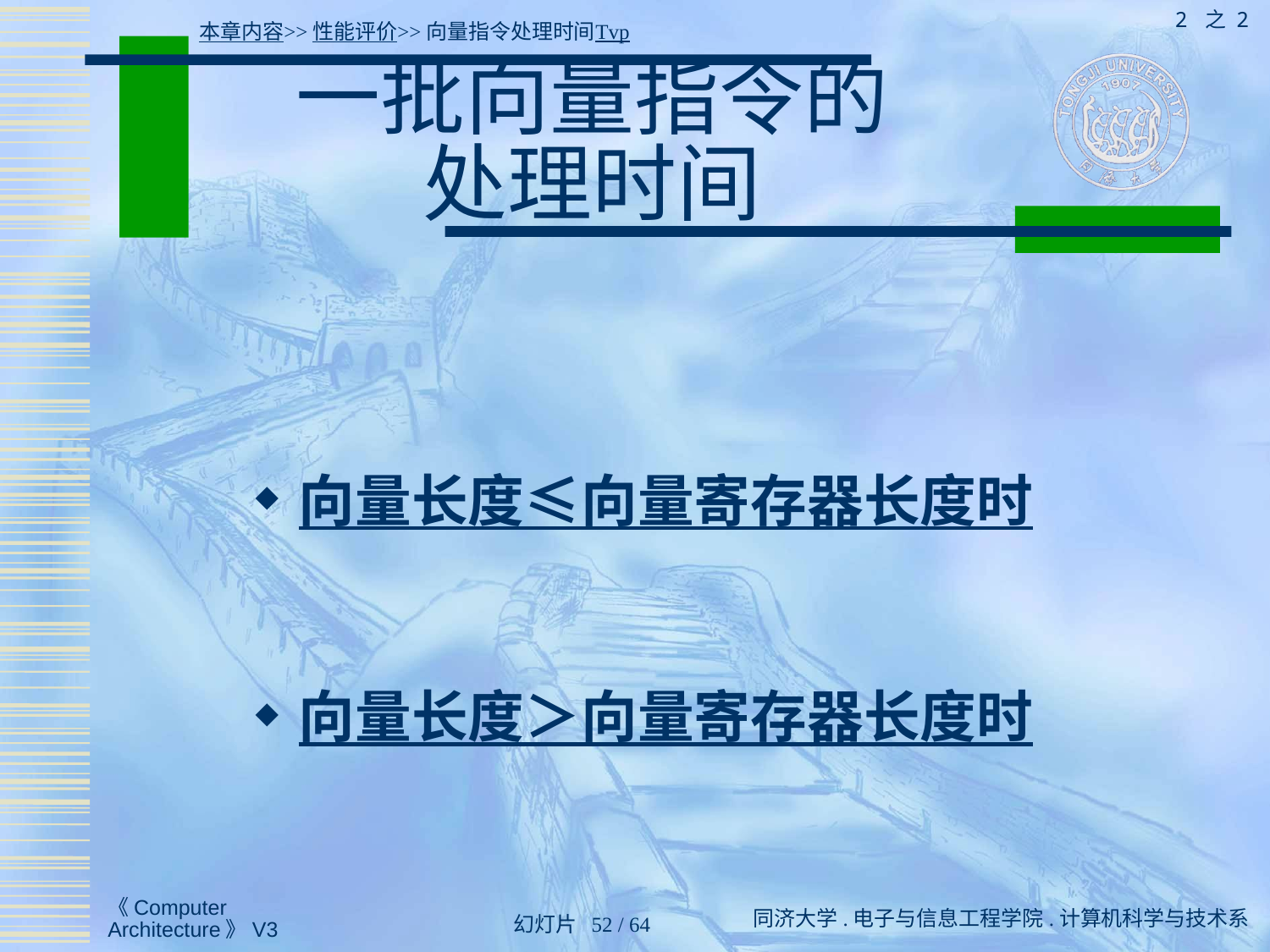

2 之 2
本章内容>>性能评价>>向量指令处理时间Tvp
# 一批向量指令的 处理时间
向量长度≤向量寄存器长度时
向量长度＞向量寄存器长度时